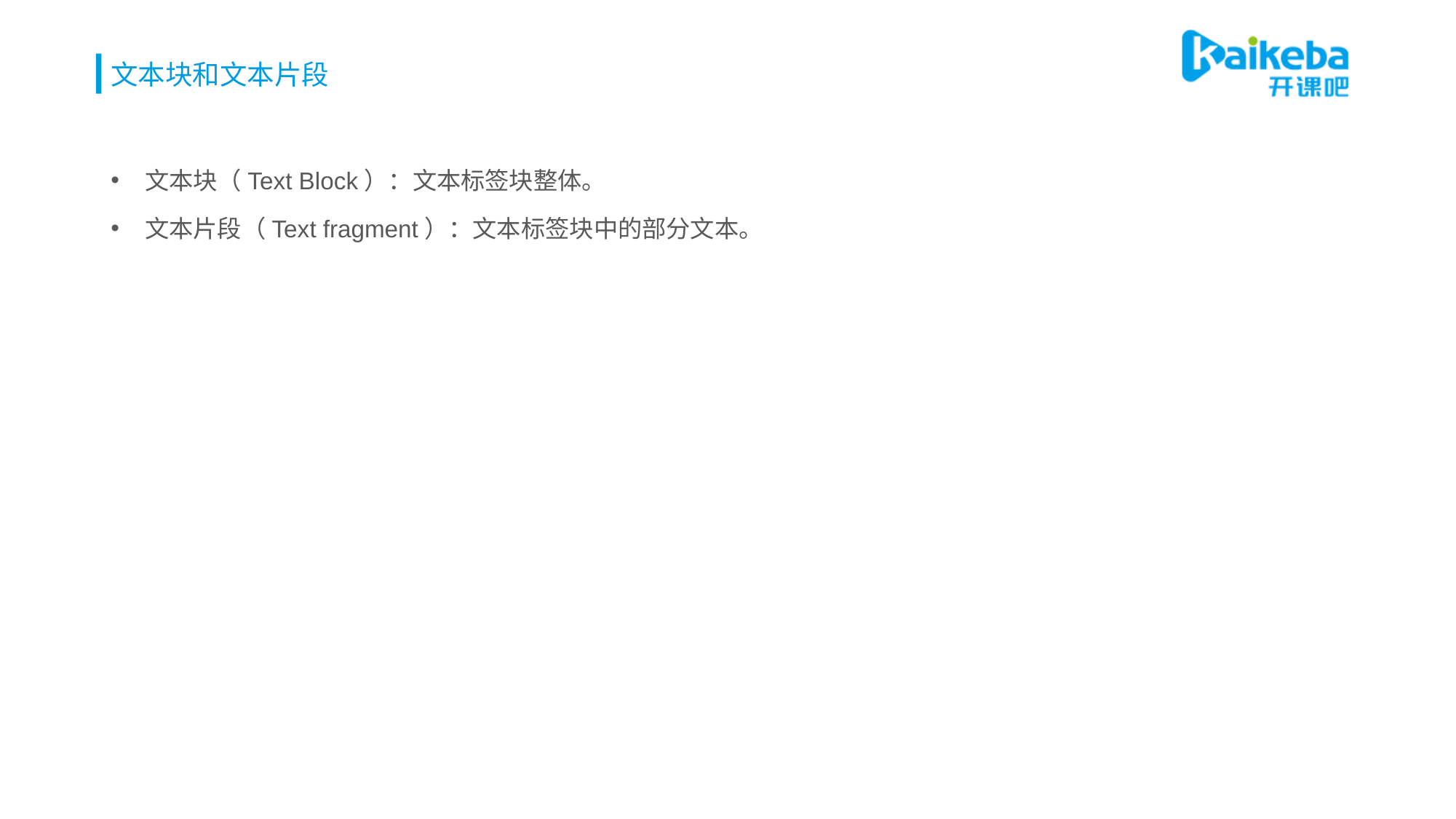

# 文本块和文本片段
文本块（Text Block）：文本标签块整体。
文本片段（Text fragment）：文本标签块中的部分文本。